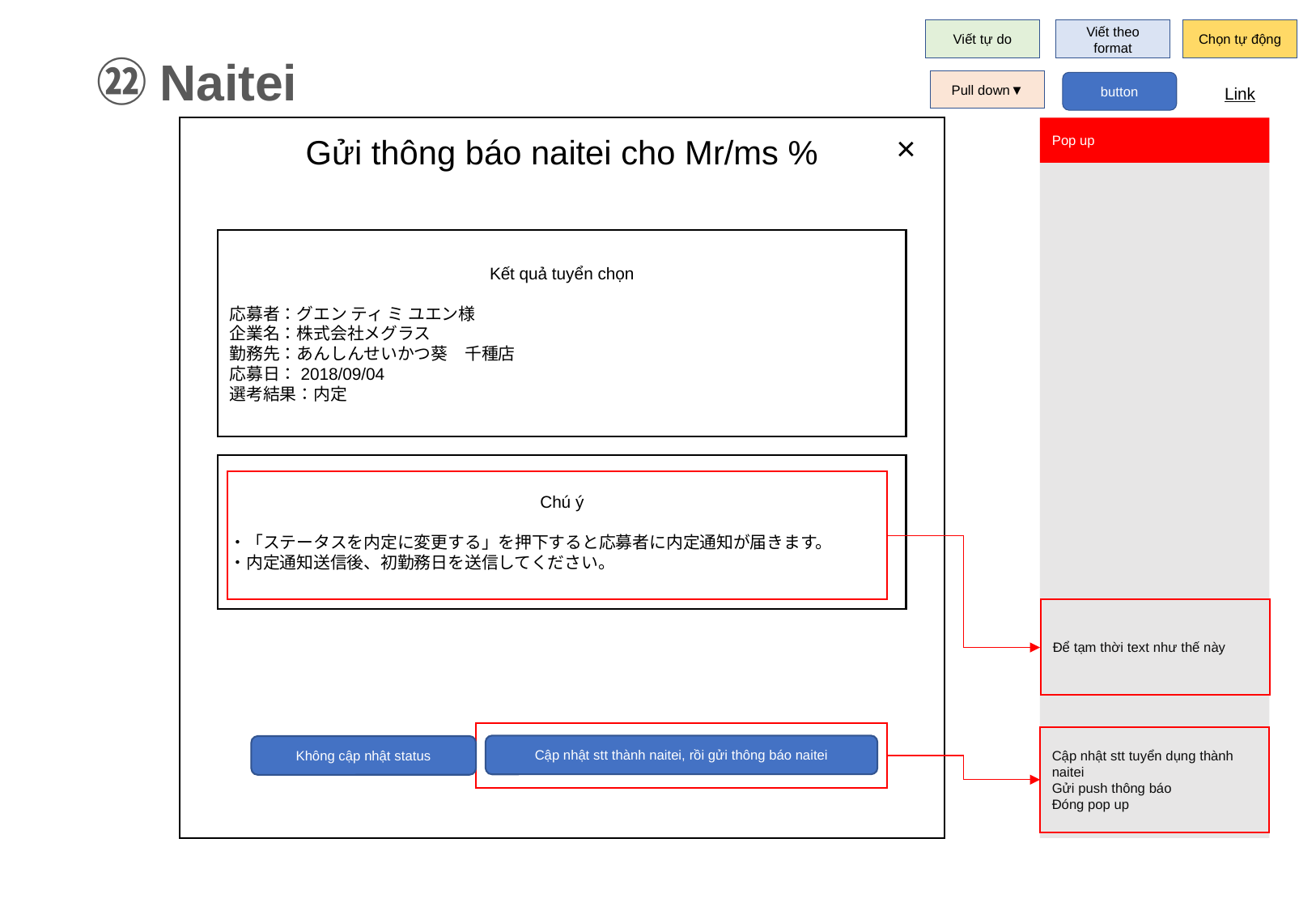

Viết tự do
Viết theo format
Chọn tự động
㉒Naitei
Pull down▼
button
Link

Pop up
×
Gửi thông báo naitei cho Mr/ms %
Kết quả tuyển chọn

応募者：グエン ティ ミ ユエン様
企業名：株式会社メグラス
勤務先：あんしんせいかつ葵　千種店
応募日：2018/09/04
選考結果：内定
Chú ý

・「ステータスを内定に変更する」を押下すると応募者に内定通知が届きます。
・内定通知送信後、初勤務日を送信してください。

Để tạm thời text như thế này

Cập nhật stt tuyển dụng thành naitei
Gửi push thông báo
Đóng pop up
Cập nhật stt thành naitei, rồi gửi thông báo naitei
Không cập nhật status